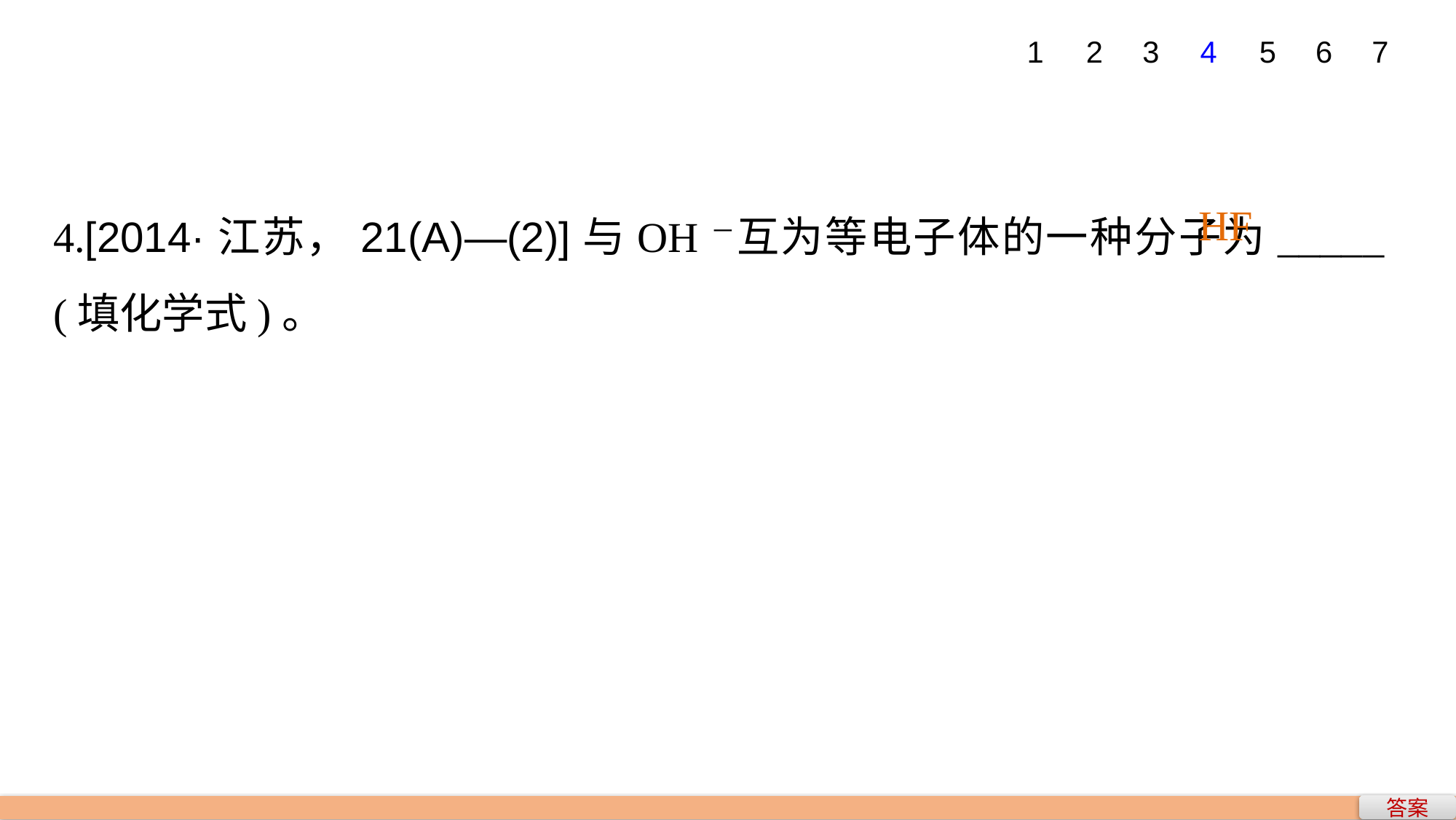

1
2
3
4
5
6
7
4.[2014·江苏，21(A)—(2)]与OH－互为等电子体的一种分子为_____ (填化学式)。
HF
答案